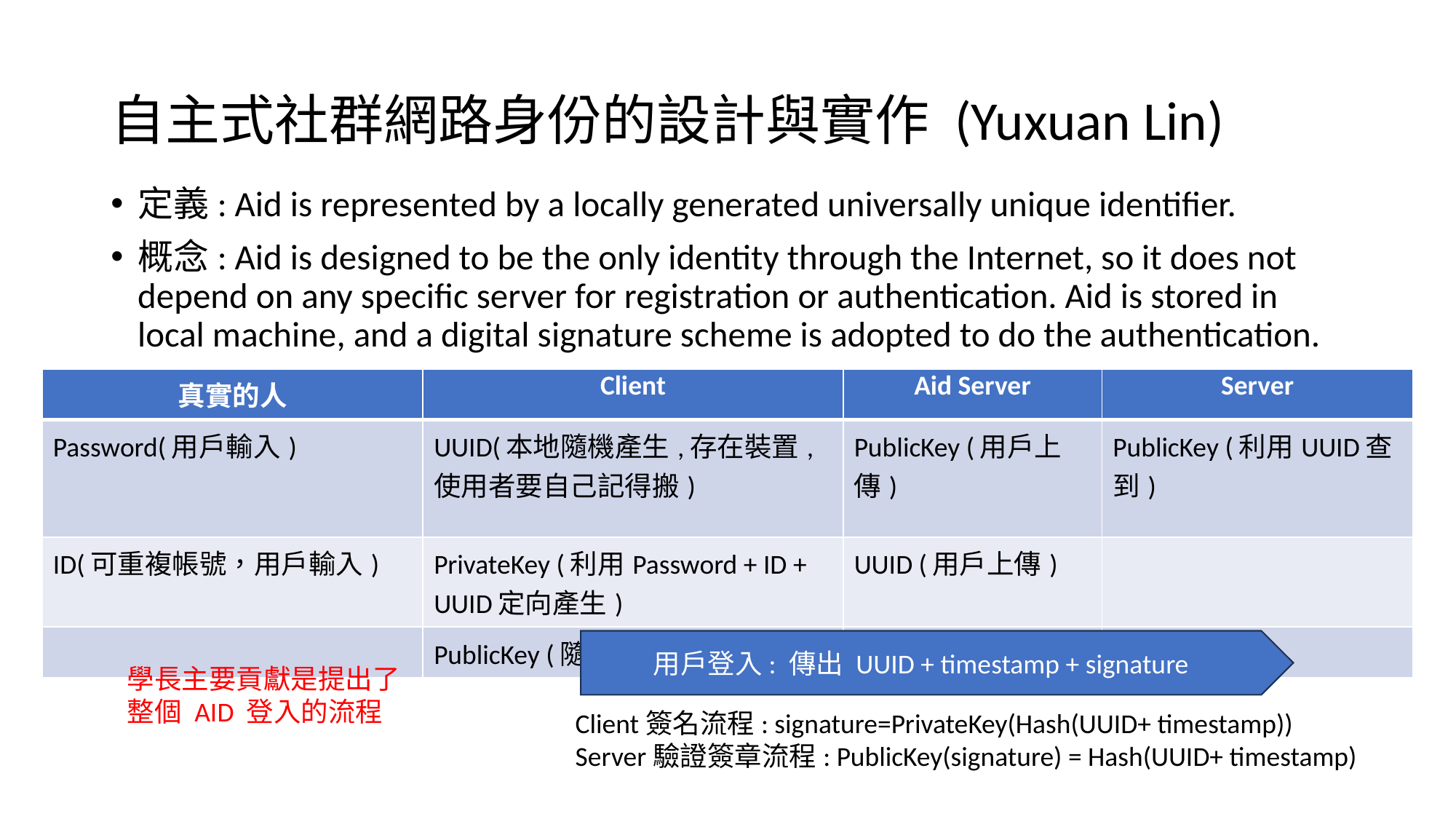

# 自主式社群網路身份的設計與實作 (Yuxuan Lin)
定義: Aid is represented by a locally generated universally unique identifier.
概念: Aid is designed to be the only identity through the Internet, so it does not depend on any specific server for registration or authentication. Aid is stored in local machine, and a digital signature scheme is adopted to do the authentication.
| 真實的人 | Client | Aid Server | Server |
| --- | --- | --- | --- |
| Password(用戶輸入) | UUID(本地隨機產生,存在裝置, 使用者要自己記得搬) | PublicKey (用戶上傳) | PublicKey (利用UUID查到) |
| ID(可重複帳號，用戶輸入) | PrivateKey (利用Password + ID + UUID定向產生) | UUID (用戶上傳) |  |
|  | PublicKey (隨著 PrivateKey 產生) |  |  |
用戶登入: 傳出 UUID + timestamp + signature
學長主要貢獻是提出了整個 AID 登入的流程
Client簽名流程: signature=PrivateKey(Hash(UUID+ timestamp))
Server驗證簽章流程: PublicKey(signature) = Hash(UUID+ timestamp)